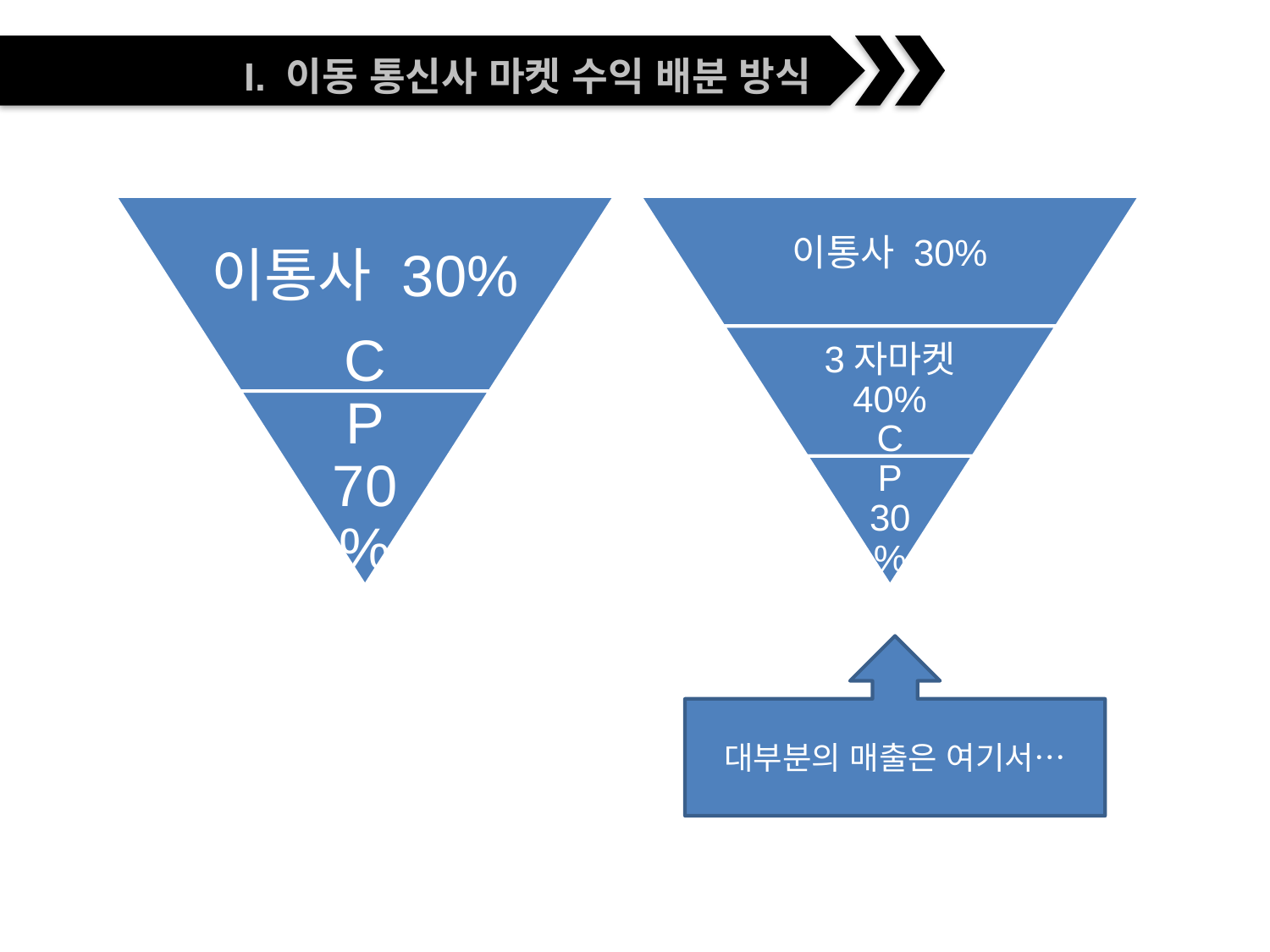

I. 이동 통신사 마켓 수익 배분 방식
이통사 30%
CP 70%
이통사 30%
3자마켓 40%
CP 30%
대부분의 매출은 여기서…